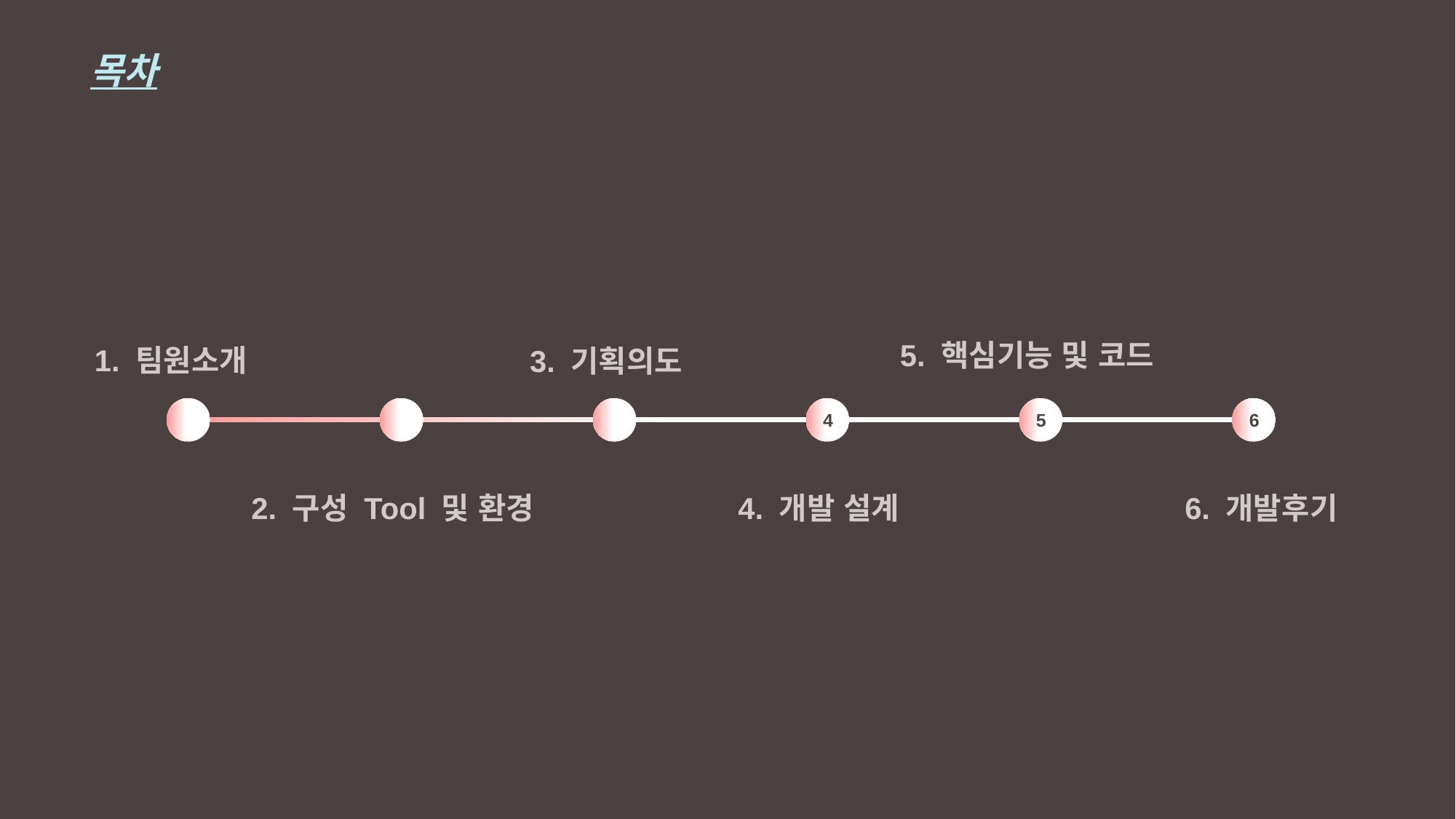

목차
5. 핵심기능 및 코드
1. 팀원소개
3. 기획의도
1
2
3
4
5
6

2. 구성 Tool 및 환경
4. 개발 설계
6. 개발후기